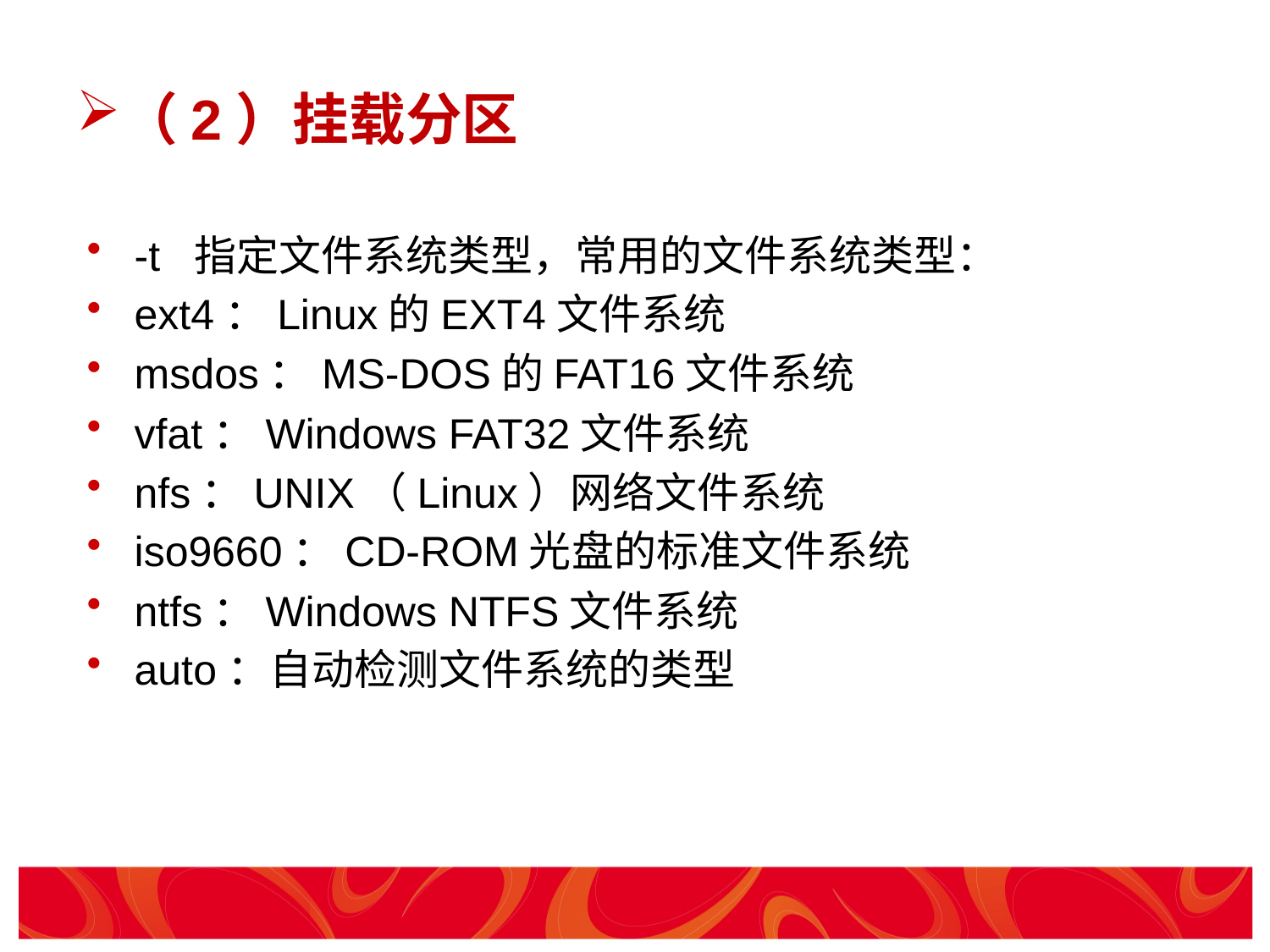

# （2）挂载分区
-t  指定文件系统类型，常用的文件系统类型：
ext4：Linux的EXT4文件系统
msdos：MS-DOS的FAT16文件系统
vfat：Windows FAT32文件系统
nfs：UNIX（Linux）网络文件系统
iso9660：CD-ROM光盘的标准文件系统
ntfs：Windows NTFS文件系统
auto：自动检测文件系统的类型